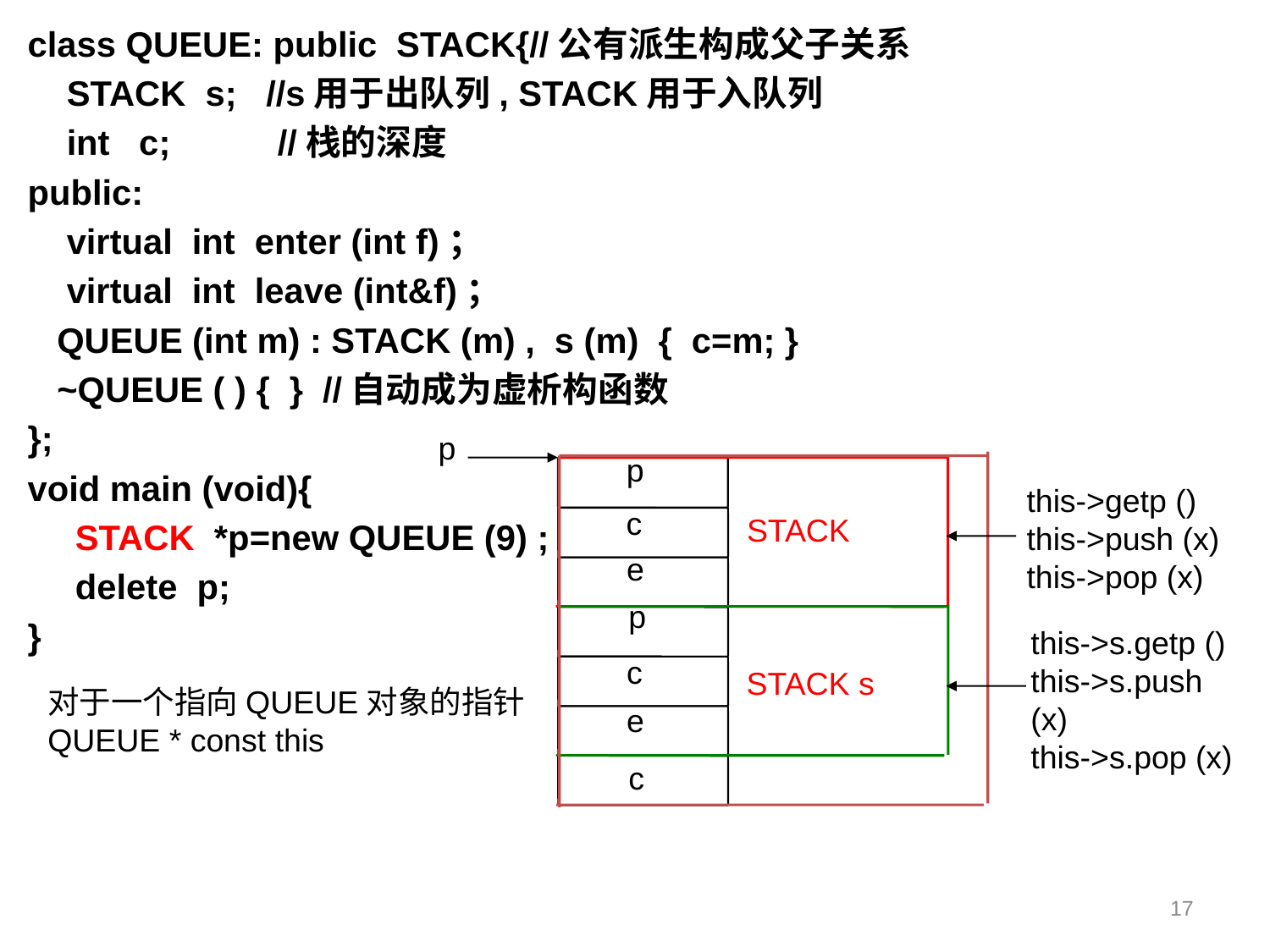

class QUEUE: public  STACK{//公有派生构成父子关系
    STACK  s;   //s用于出队列, STACK用于入队列
    int   c;           //栈的深度
public:
    virtual  int  enter (int f)；
    virtual  int  leave (int&f)；
   QUEUE (int m) : STACK (m) ,  s (m)  {  c=m; }
   ~QUEUE ( ) {  }  //自动成为虚析构函数
};
void main (void){
	STACK  *p=new QUEUE (9) ;
	delete  p;
}
p
p

c
STACK

e

this->getp ()
this->push (x)
this->pop (x)

p

c

STACK s
e

this->s.getp ()
this->s.push (x)
this->s.pop (x)
对于一个指向QUEUE对象的指针
QUEUE * const this

c

17